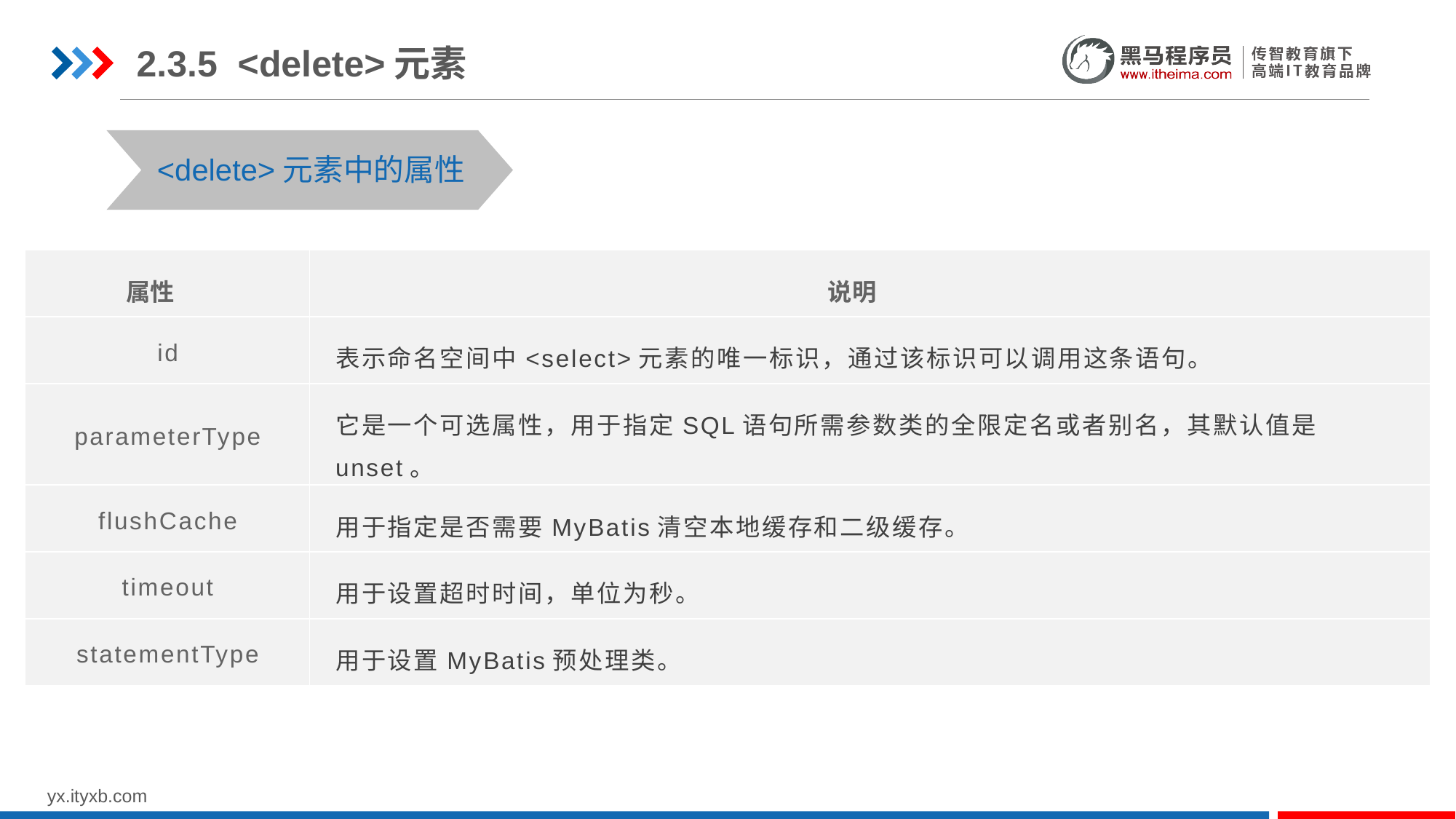

2.3.5  <delete>元素

<delete>元素中的属性
| 属性 | 说明 |
| --- | --- |
| id | 表示命名空间中<select>元素的唯一标识，通过该标识可以调用这条语句。 |
| parameterType | 它是一个可选属性，用于指定SQL语句所需参数类的全限定名或者别名，其默认值是unset。 |
| flushCache | 用于指定是否需要MyBatis清空本地缓存和二级缓存。 |
| timeout | 用于设置超时时间，单位为秒。 |
| statementType | 用于设置MyBatis预处理类。 |